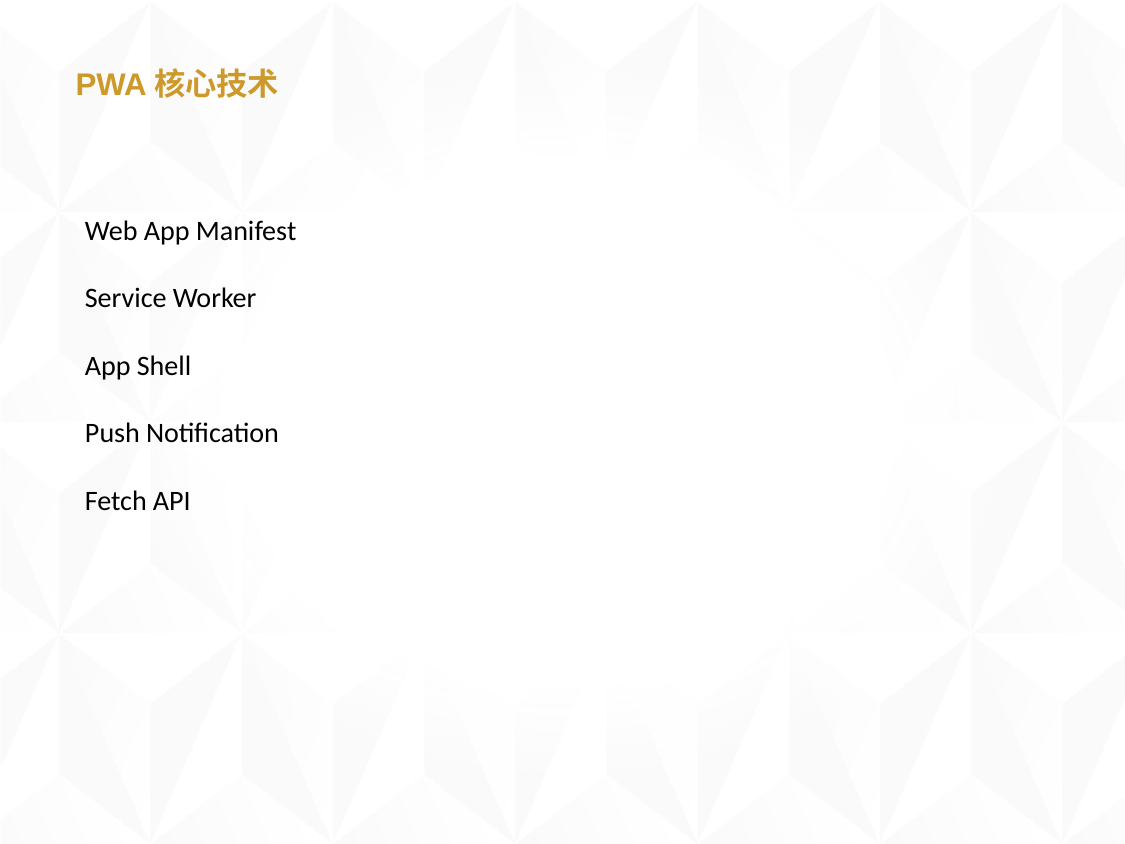

# PWA核心技术
Web App Manifest

Service Worker

App Shell

Push Notification

Fetch API